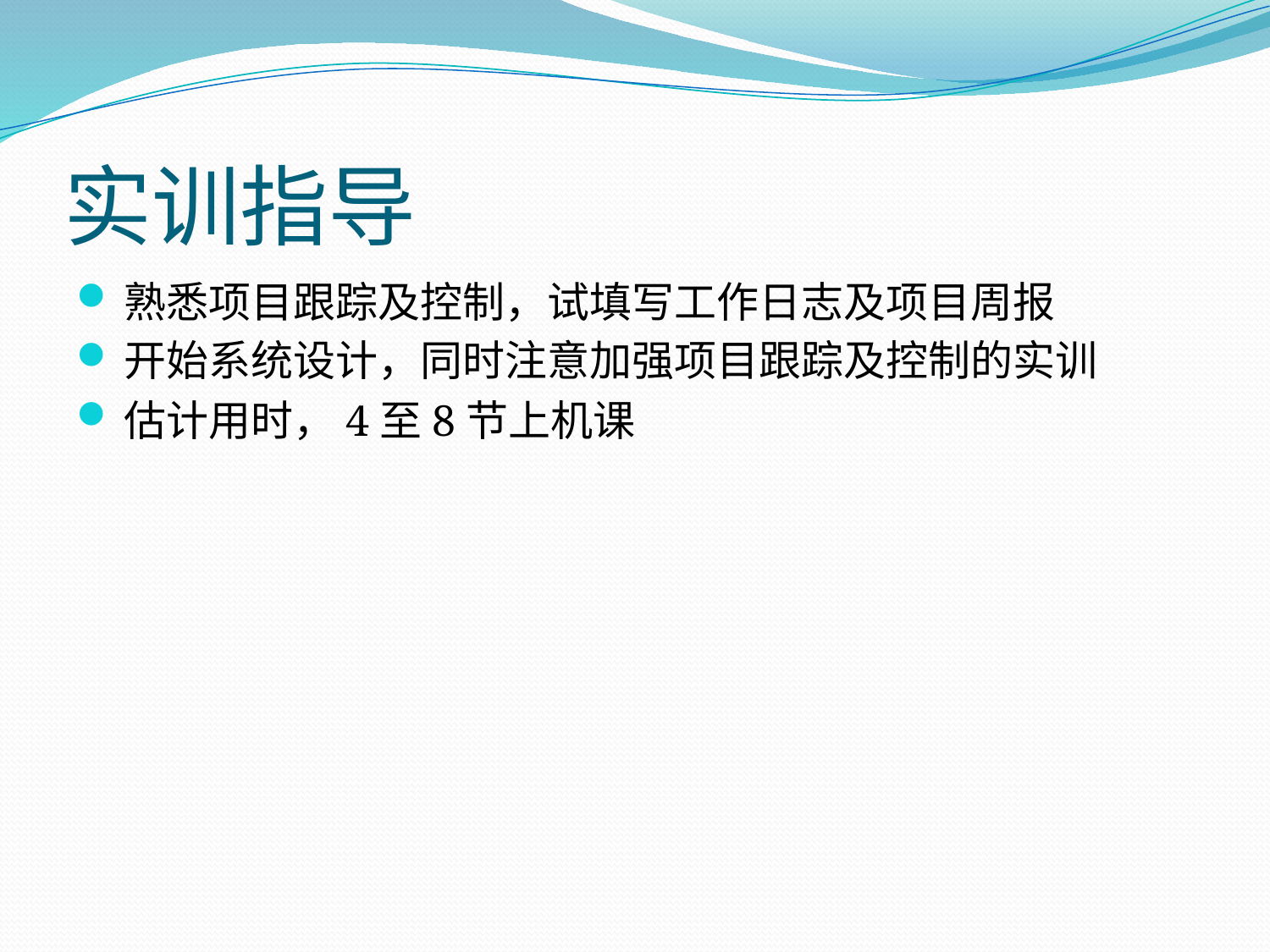

# 实训指导
熟悉项目跟踪及控制，试填写工作日志及项目周报
开始系统设计，同时注意加强项目跟踪及控制的实训
估计用时，4至8节上机课